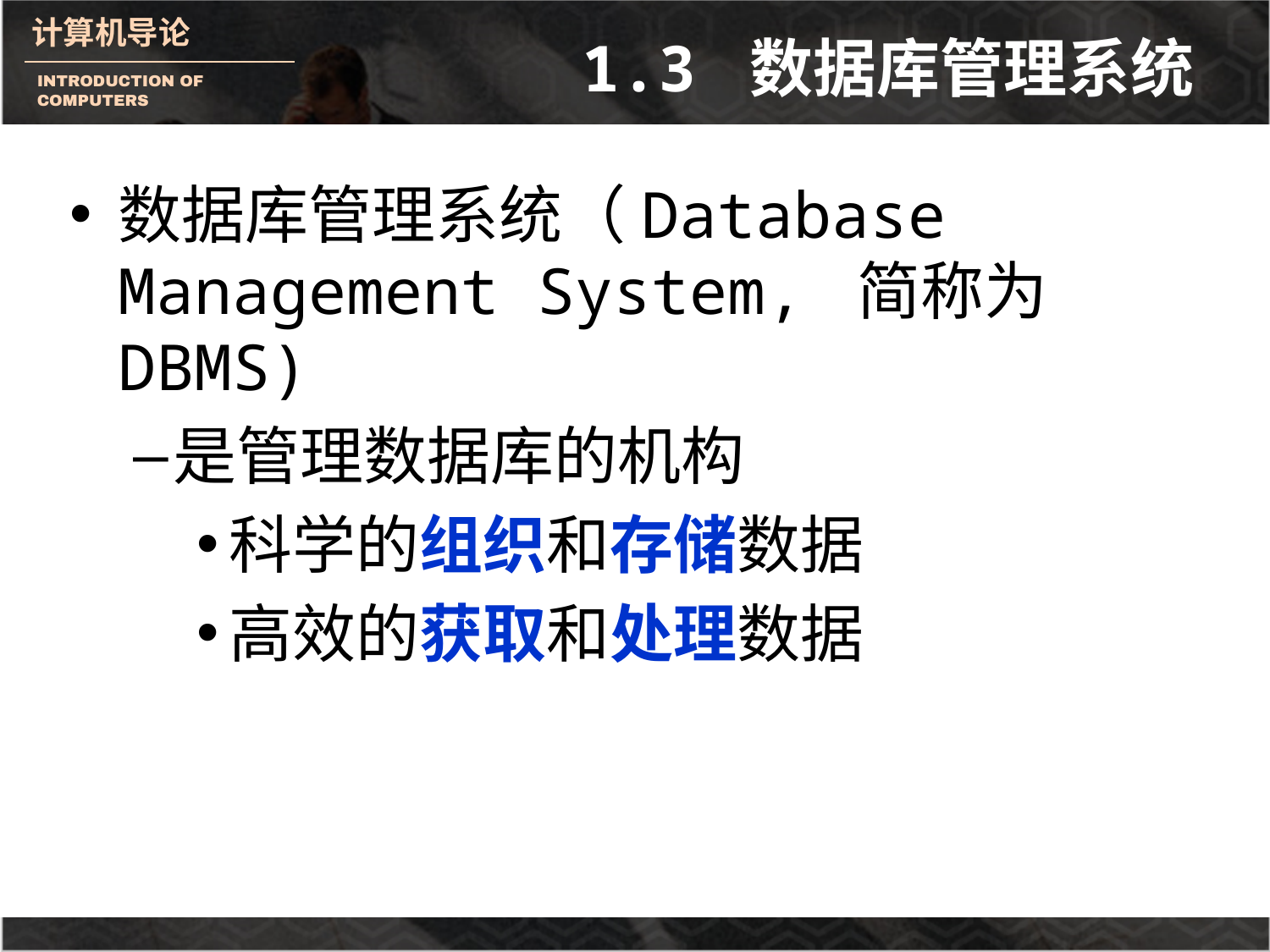

# 1.3 数据库管理系统
数据库管理系统（Database Management System, 简称为DBMS)
是管理数据库的机构
科学的组织和存储数据
高效的获取和处理数据